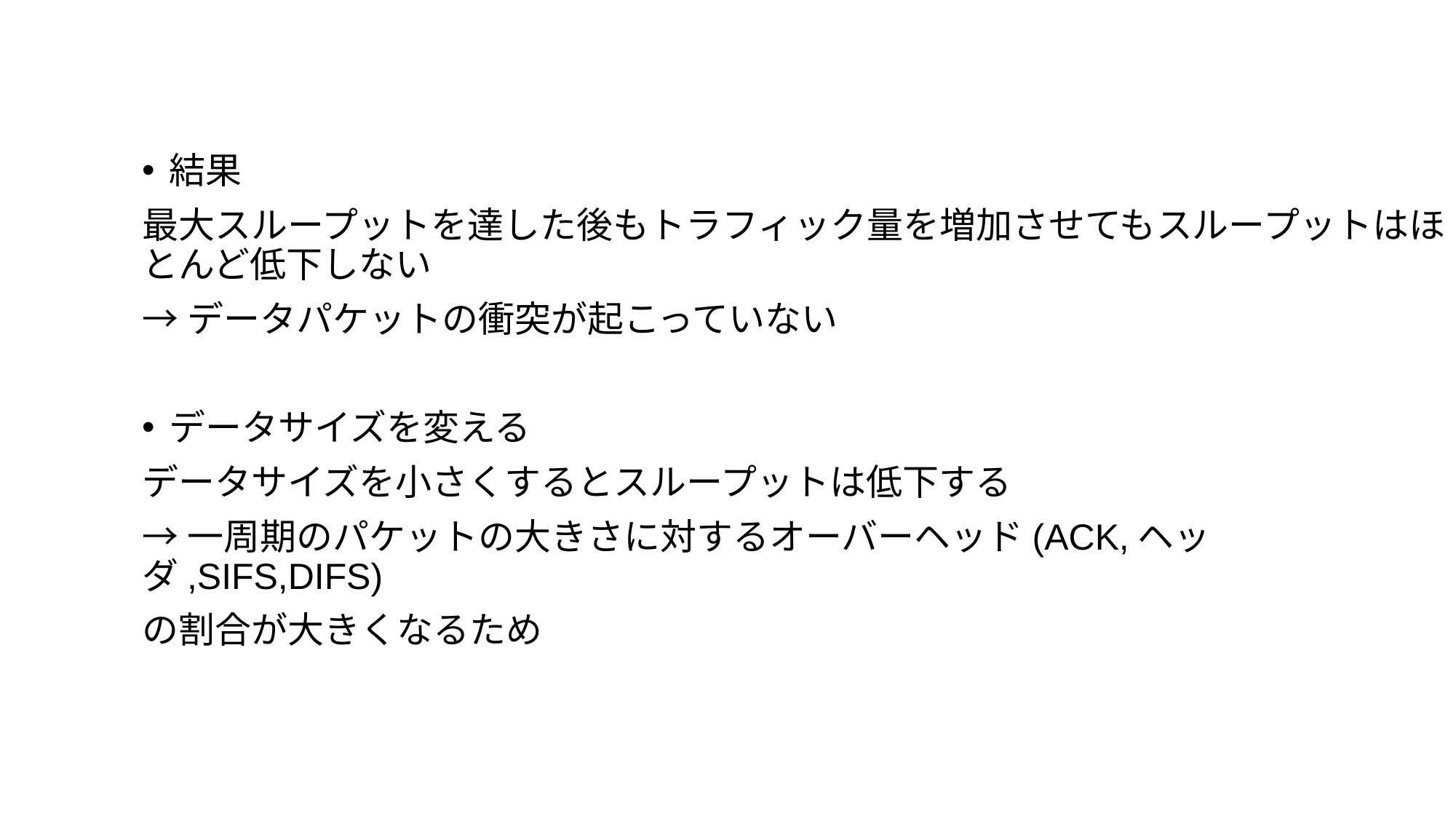

結果
最大スループットを達した後もトラフィック量を増加させてもスループットはほとんど低下しない
→データパケットの衝突が起こっていない

データサイズを変える
データサイズを小さくするとスループットは低下する
→一周期のパケットの大きさに対するオーバーヘッド(ACK,ヘッダ,SIFS,DIFS)
の割合が大きくなるため